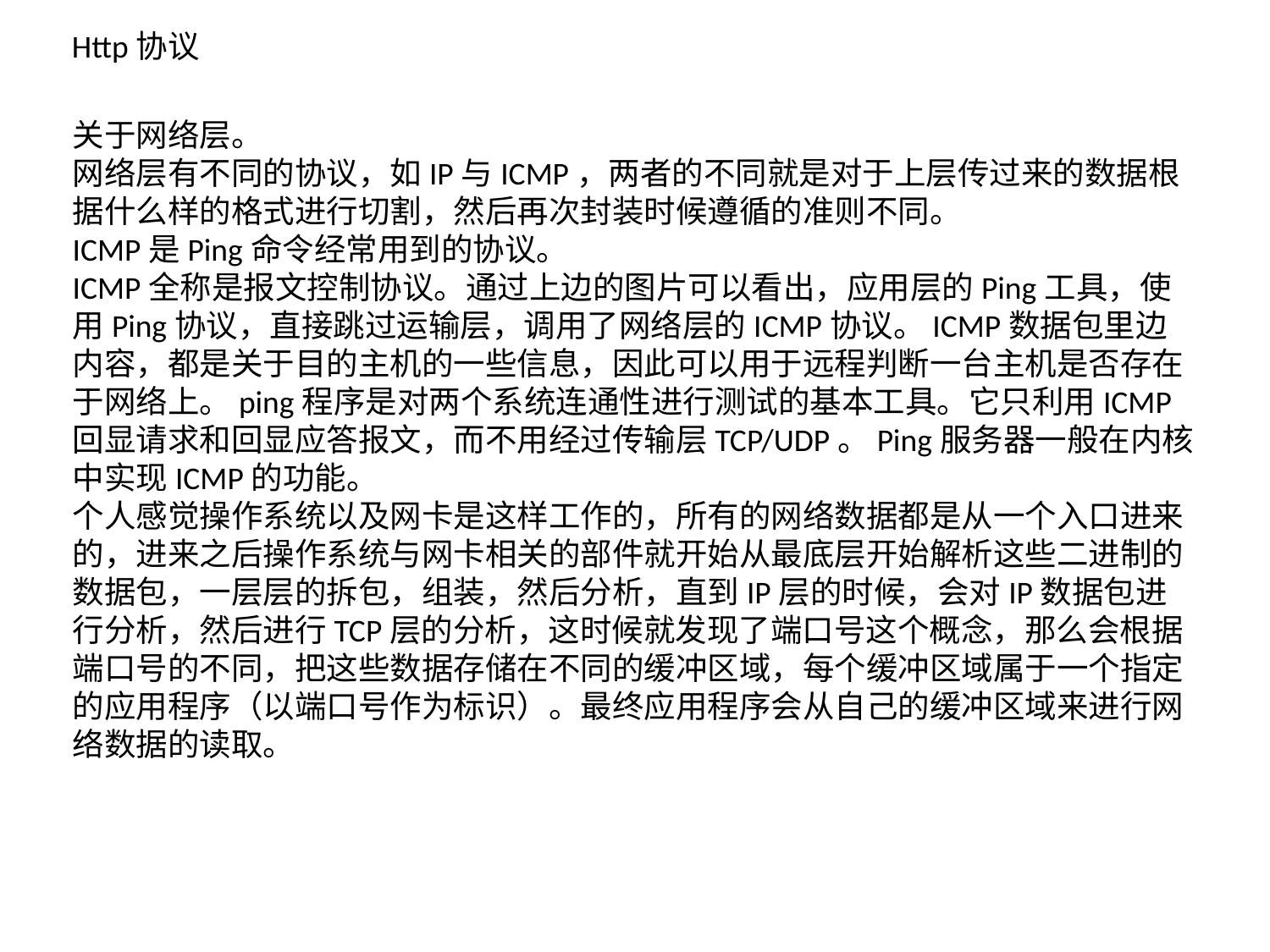

Http协议
关于网络层。
网络层有不同的协议，如IP与ICMP，两者的不同就是对于上层传过来的数据根据什么样的格式进行切割，然后再次封装时候遵循的准则不同。
ICMP是Ping命令经常用到的协议。
ICMP全称是报文控制协议。通过上边的图片可以看出，应用层的Ping工具，使用Ping协议，直接跳过运输层，调用了网络层的ICMP协议。ICMP数据包里边内容，都是关于目的主机的一些信息，因此可以用于远程判断一台主机是否存在于网络上。ping程序是对两个系统连通性进行测试的基本工具。它只利用ICMP回显请求和回显应答报文，而不用经过传输层TCP/UDP。Ping服务器一般在内核中实现ICMP的功能。
个人感觉操作系统以及网卡是这样工作的，所有的网络数据都是从一个入口进来的，进来之后操作系统与网卡相关的部件就开始从最底层开始解析这些二进制的数据包，一层层的拆包，组装，然后分析，直到IP层的时候，会对IP数据包进行分析，然后进行TCP层的分析，这时候就发现了端口号这个概念，那么会根据端口号的不同，把这些数据存储在不同的缓冲区域，每个缓冲区域属于一个指定的应用程序（以端口号作为标识）。最终应用程序会从自己的缓冲区域来进行网络数据的读取。